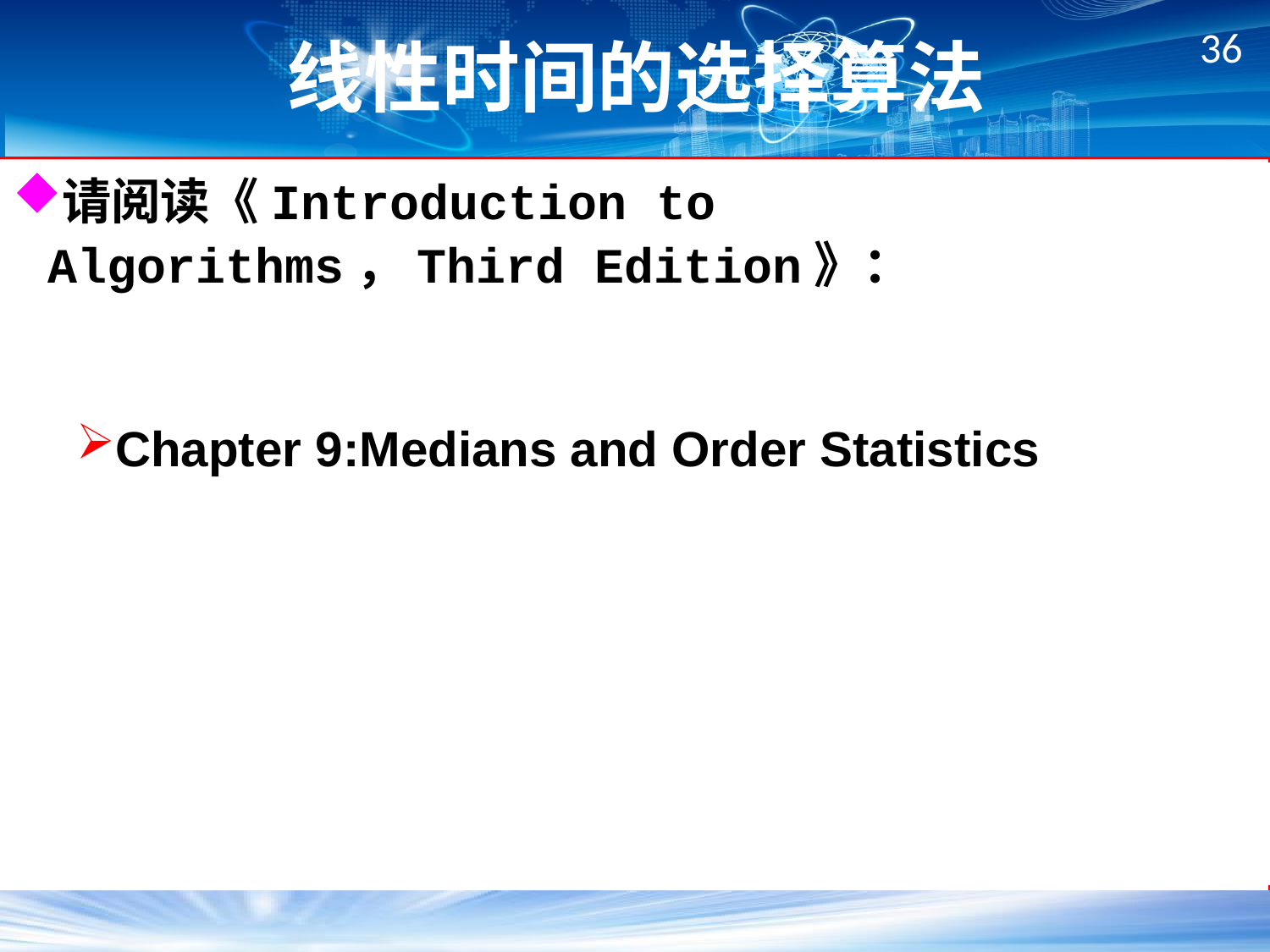

# 线性时间的选择算法
请阅读《Introduction to Algorithms，Third Edition》：

Chapter 9:Medians and Order Statistics